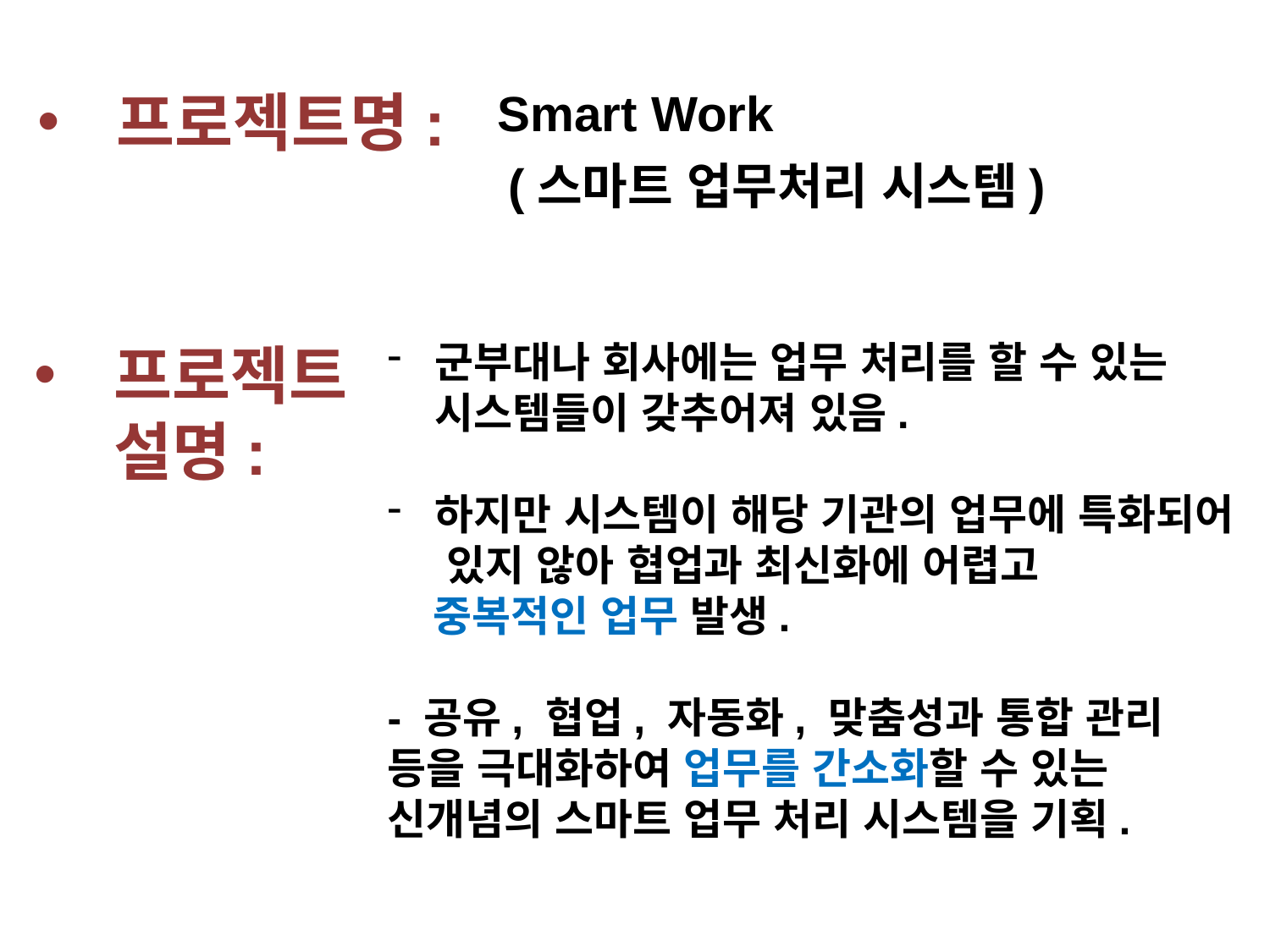

Smart Work
프로젝트명:
(스마트 업무처리 시스템)
군부대나 회사에는 업무 처리를 할 수 있는 시스템들이 갖추어져 있음.

하지만 시스템이 해당 기관의 업무에 특화되어 있지 않아 협업과 최신화에 어렵고
   중복적인 업무 발생.

- 공유, 협업, 자동화, 맞춤성과 통합 관리 등을 극대화하여 업무를 간소화할 수 있는 신개념의 스마트 업무 처리 시스템을 기획.
프로젝트 설명: